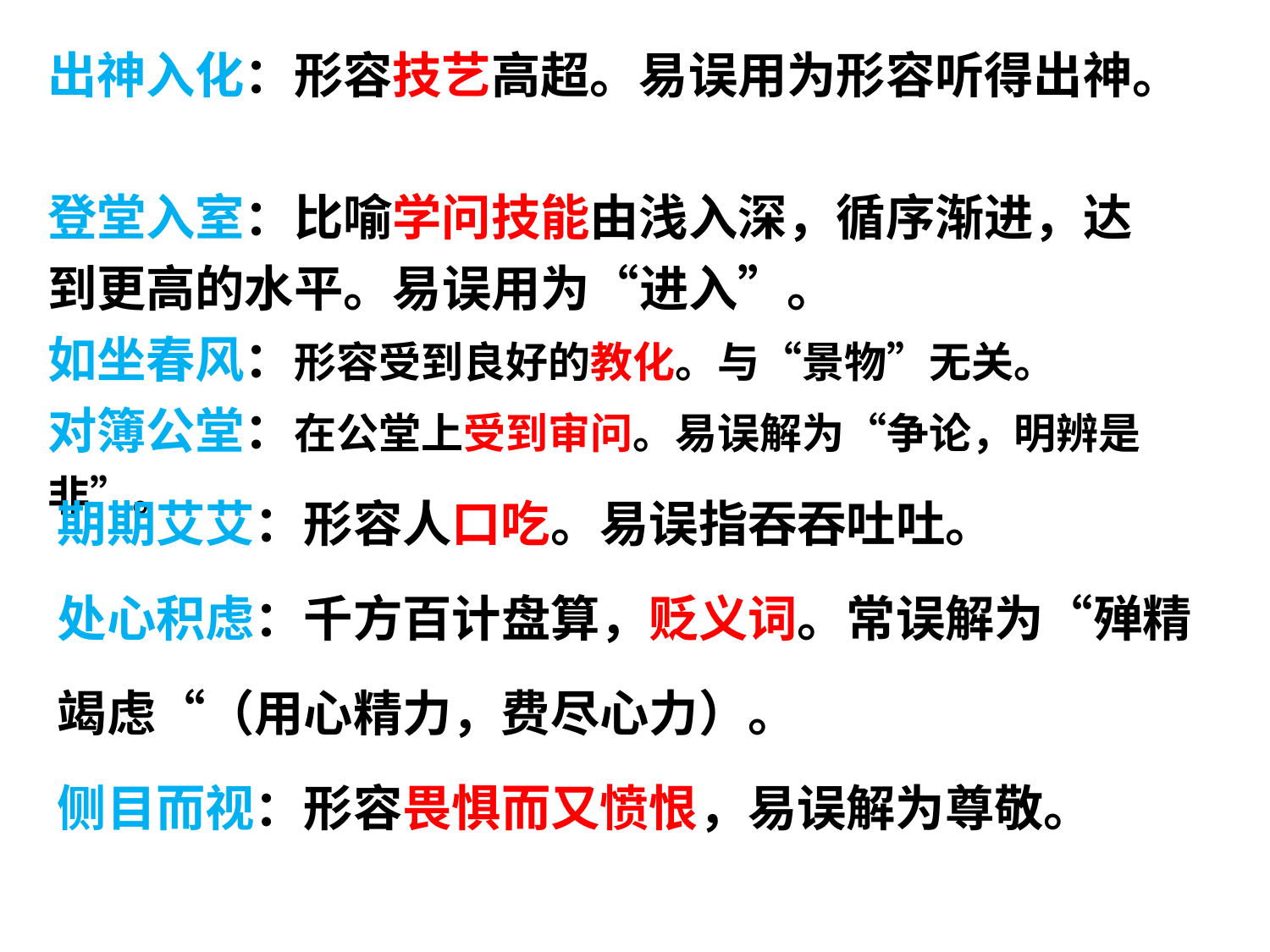

出神入化：形容技艺高超。易误用为形容听得出神。
登堂入室：比喻学问技能由浅入深，循序渐进，达到更高的水平。易误用为“进入”。
如坐春风：形容受到良好的教化。与“景物”无关。
对簿公堂：在公堂上受到审问。易误解为“争论，明辨是非”。
期期艾艾：形容人口吃。易误指吞吞吐吐。
处心积虑：千方百计盘算，贬义词。常误解为“殚精竭虑“（用心精力，费尽心力）。
侧目而视：形容畏惧而又愤恨，易误解为尊敬。